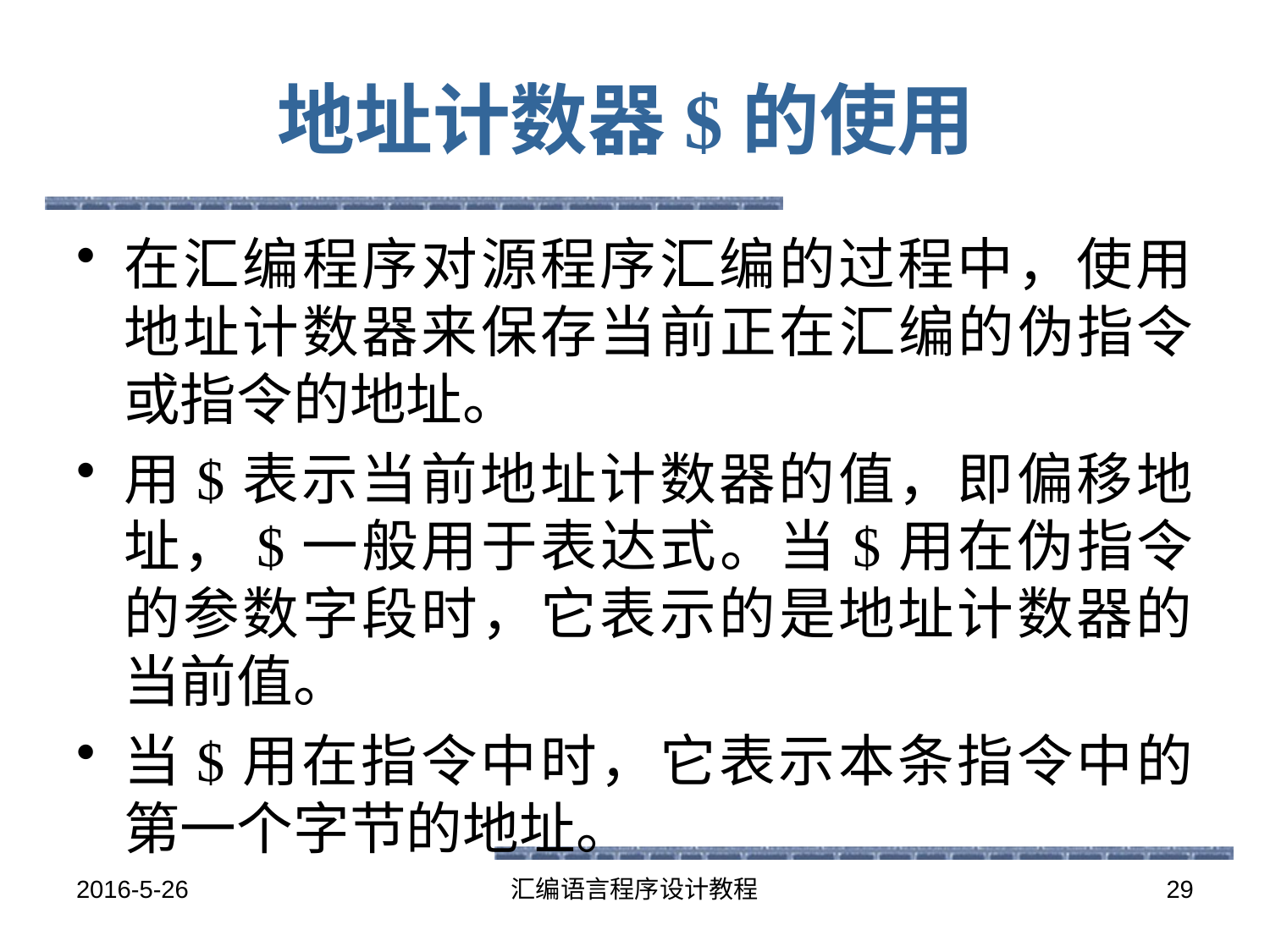

# 地址计数器$的使用
在汇编程序对源程序汇编的过程中，使用地址计数器来保存当前正在汇编的伪指令或指令的地址。
用$表示当前地址计数器的值，即偏移地址，$一般用于表达式。当$用在伪指令的参数字段时，它表示的是地址计数器的当前值。
当$用在指令中时，它表示本条指令中的第一个字节的地址。
2016-5-26
汇编语言程序设计教程
29